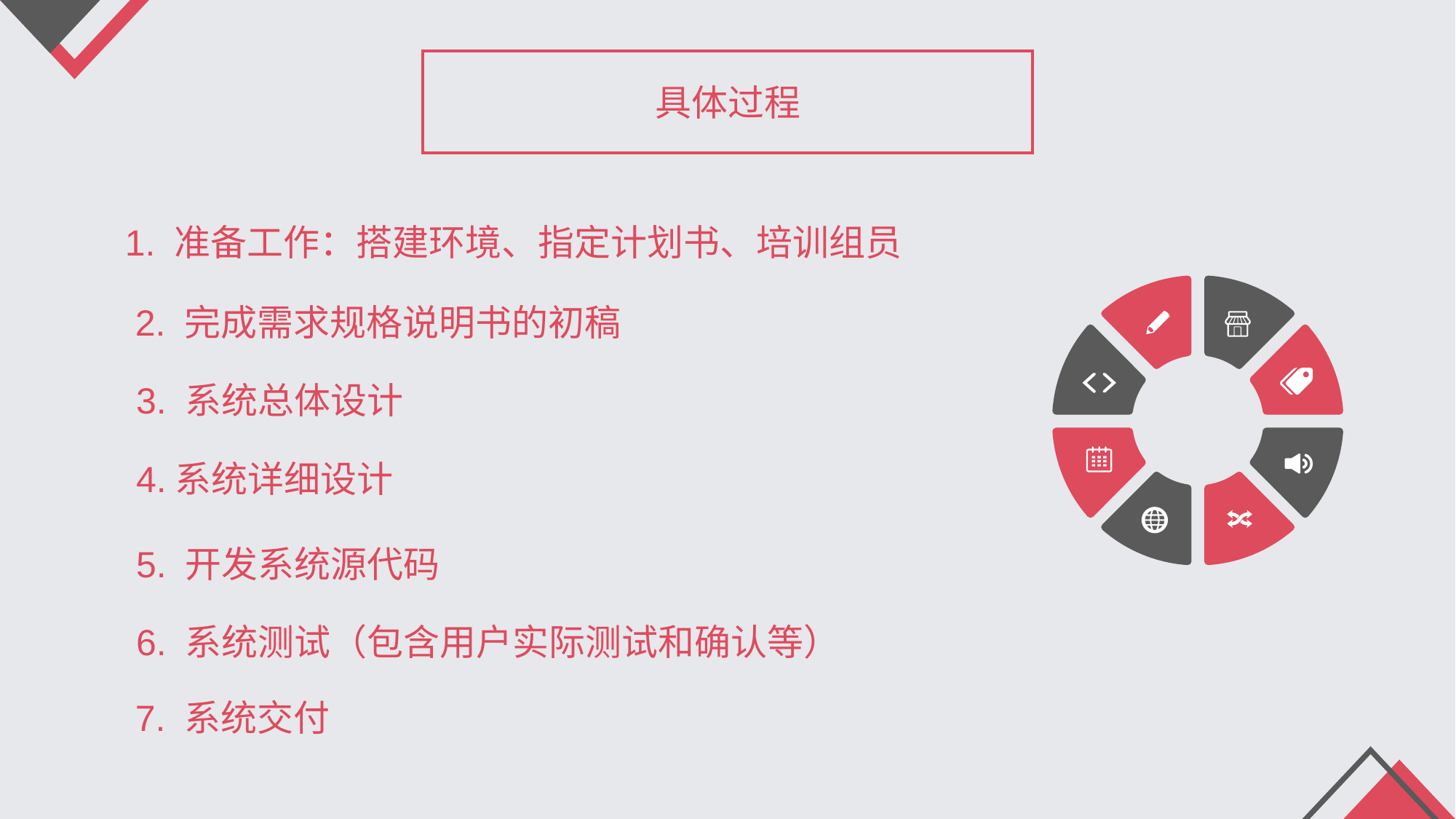

具体过程
1. 准备工作：搭建环境、指定计划书、培训组员

2. 完成需求规格说明书的初稿

3. 系统总体设计

4.系统详细设计

5. 开发系统源代码
6. 系统测试（包含用户实际测试和确认等）
7. 系统交付